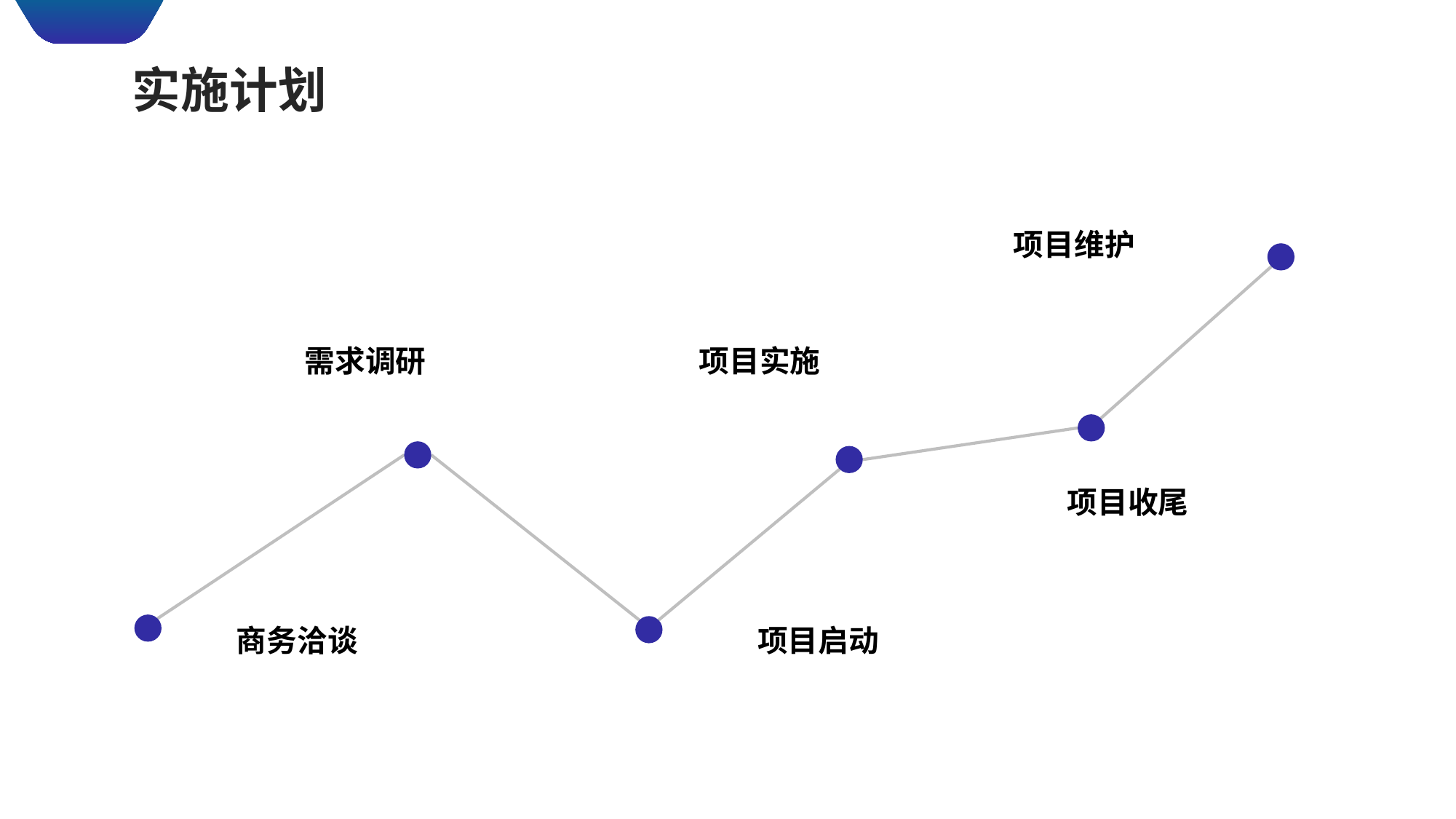

实施计划
项目维护

需求调研
项目实施

项目收尾

商务洽谈
项目启动